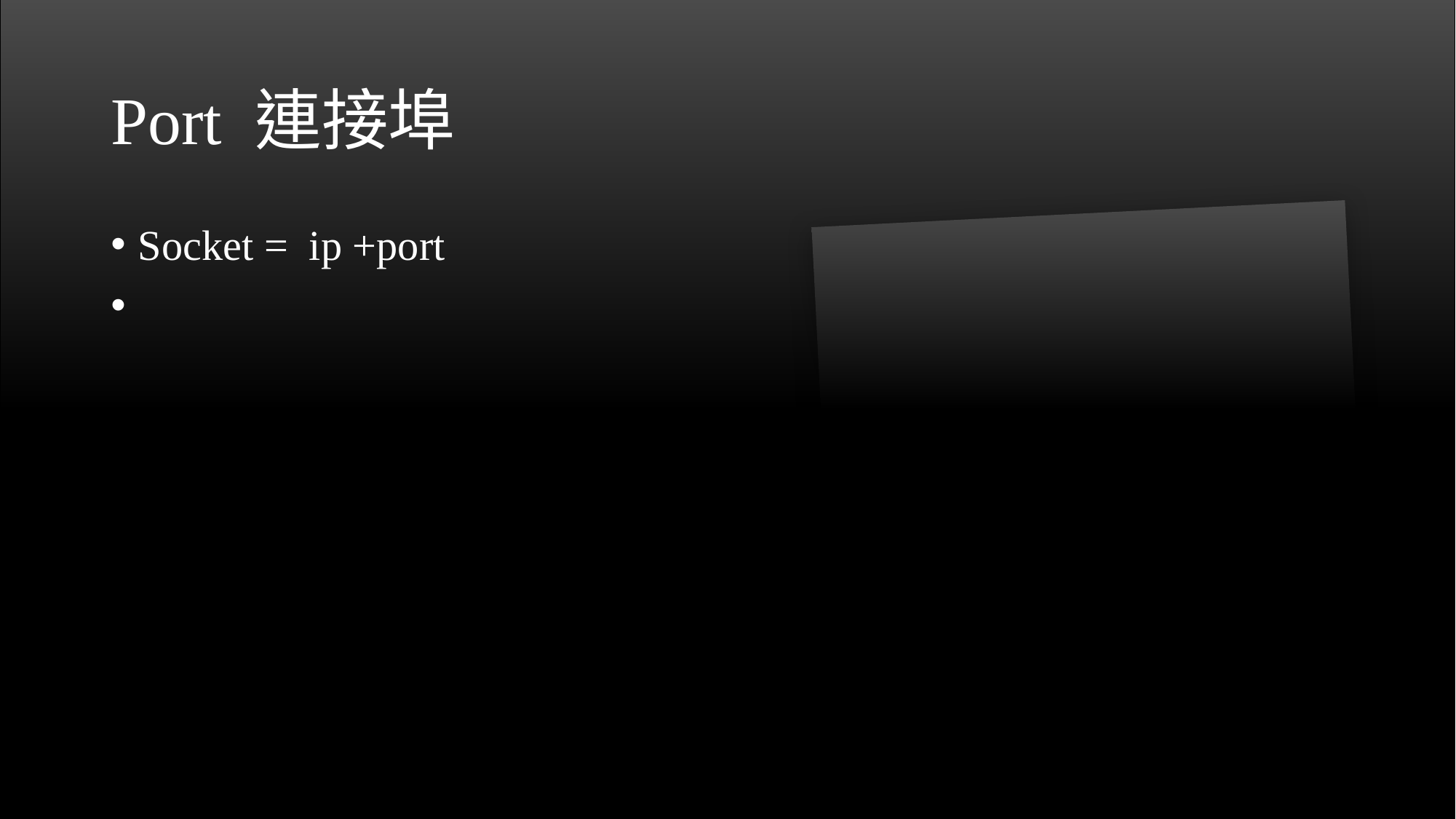

# Port 連接埠

Socket =  ip +port